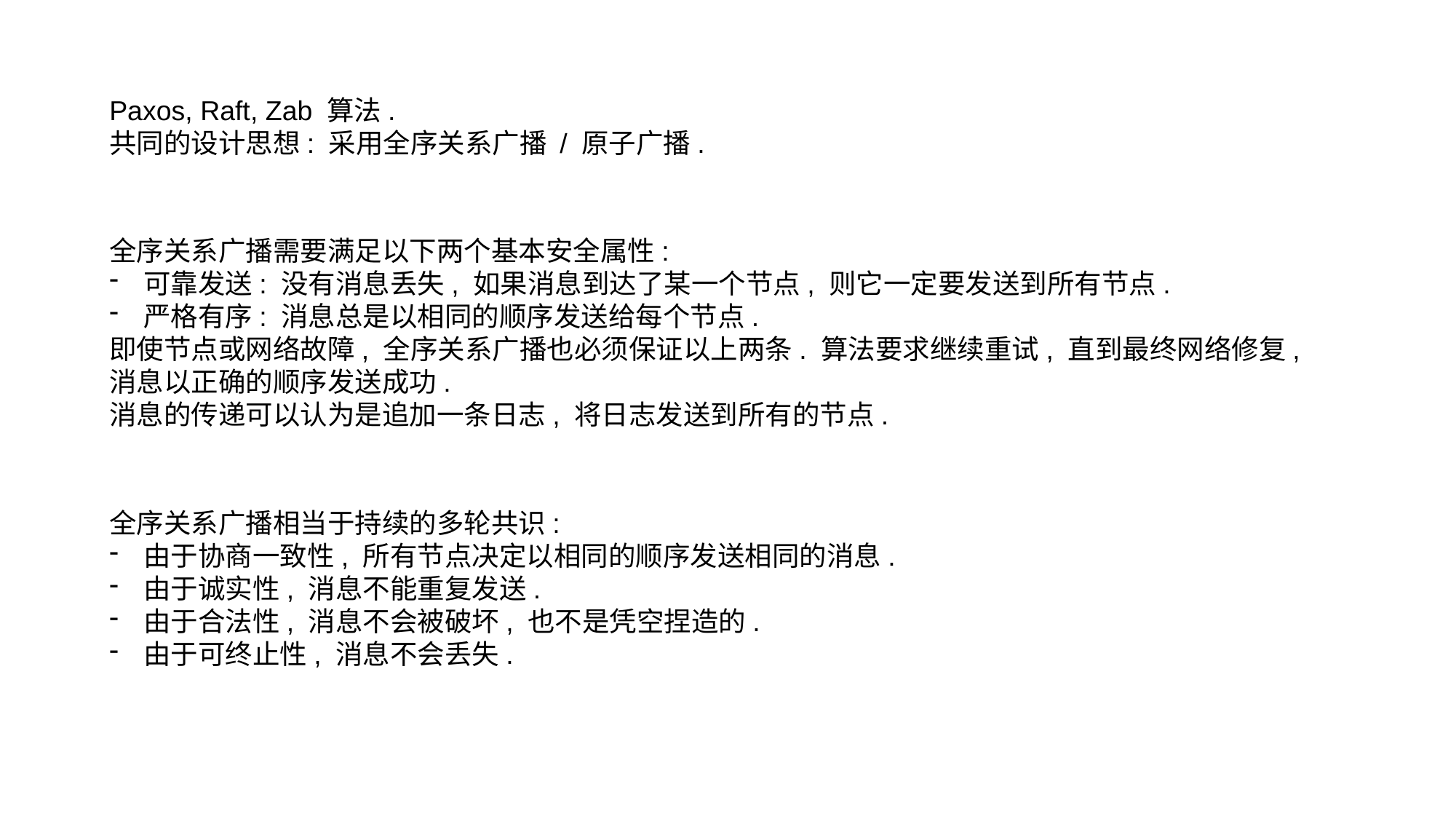

Paxos, Raft, Zab 算法.
共同的设计思想: 采用全序关系广播 / 原子广播.
全序关系广播需要满足以下两个基本安全属性:
可靠发送: 没有消息丢失, 如果消息到达了某一个节点, 则它一定要发送到所有节点.
严格有序: 消息总是以相同的顺序发送给每个节点.
即使节点或网络故障, 全序关系广播也必须保证以上两条. 算法要求继续重试, 直到最终网络修复, 消息以正确的顺序发送成功.
消息的传递可以认为是追加一条日志, 将日志发送到所有的节点.
全序关系广播相当于持续的多轮共识:
由于协商一致性, 所有节点决定以相同的顺序发送相同的消息.
由于诚实性, 消息不能重复发送.
由于合法性, 消息不会被破坏, 也不是凭空捏造的.
由于可终止性, 消息不会丢失.